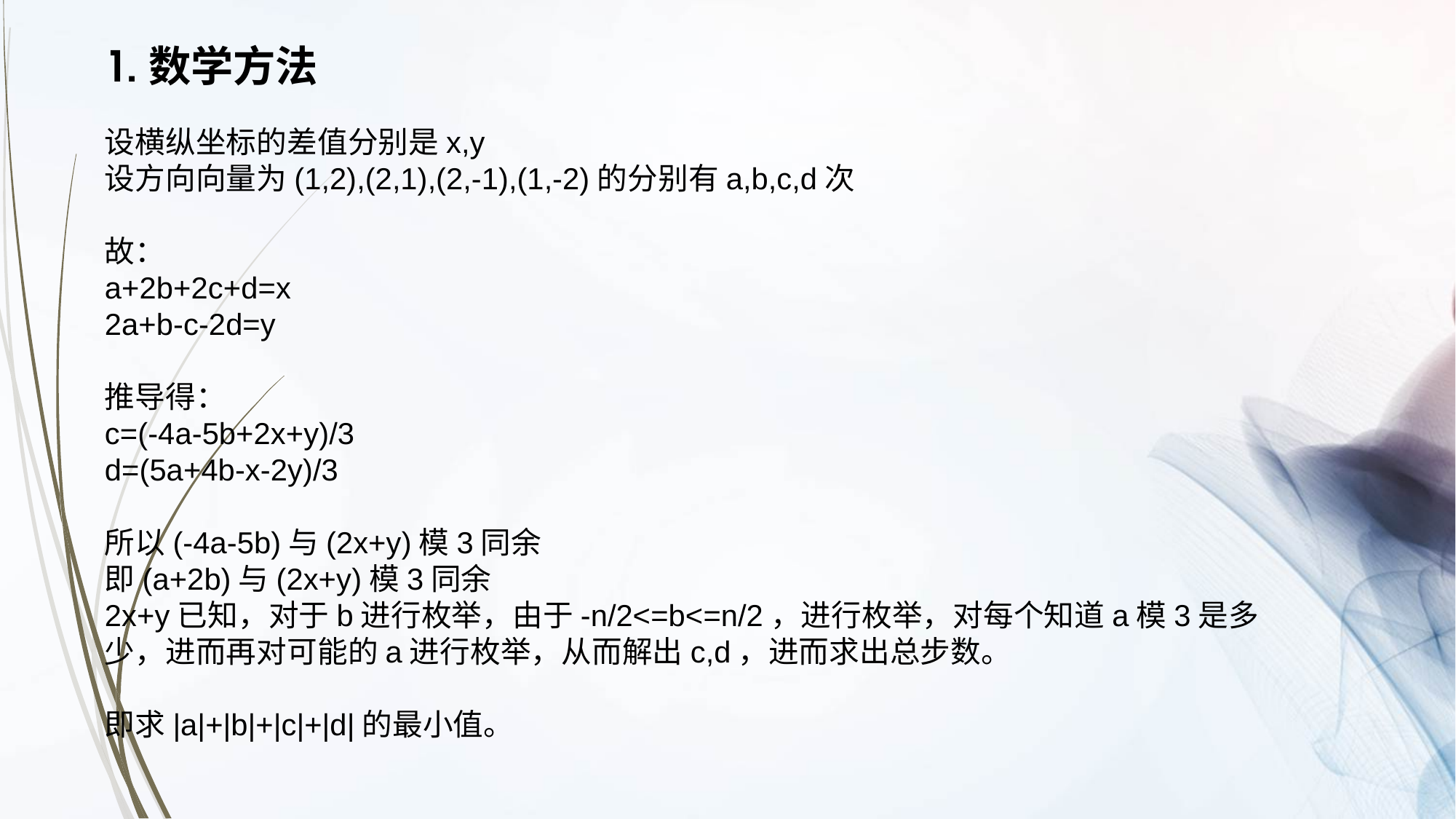

1.数学方法
设横纵坐标的差值分别是x,y
设方向向量为(1,2),(2,1),(2,-1),(1,-2)的分别有a,b,c,d次

故：
a+2b+2c+d=x
2a+b-c-2d=y

推导得：
c=(-4a-5b+2x+y)/3
d=(5a+4b-x-2y)/3

所以(-4a-5b)与(2x+y)模3同余
即(a+2b)与(2x+y)模3同余
2x+y已知，对于b进行枚举，由于-n/2<=b<=n/2，进行枚举，对每个知道a模3是多少，进而再对可能的a进行枚举，从而解出c,d，进而求出总步数。

即求|a|+|b|+|c|+|d|的最小值。